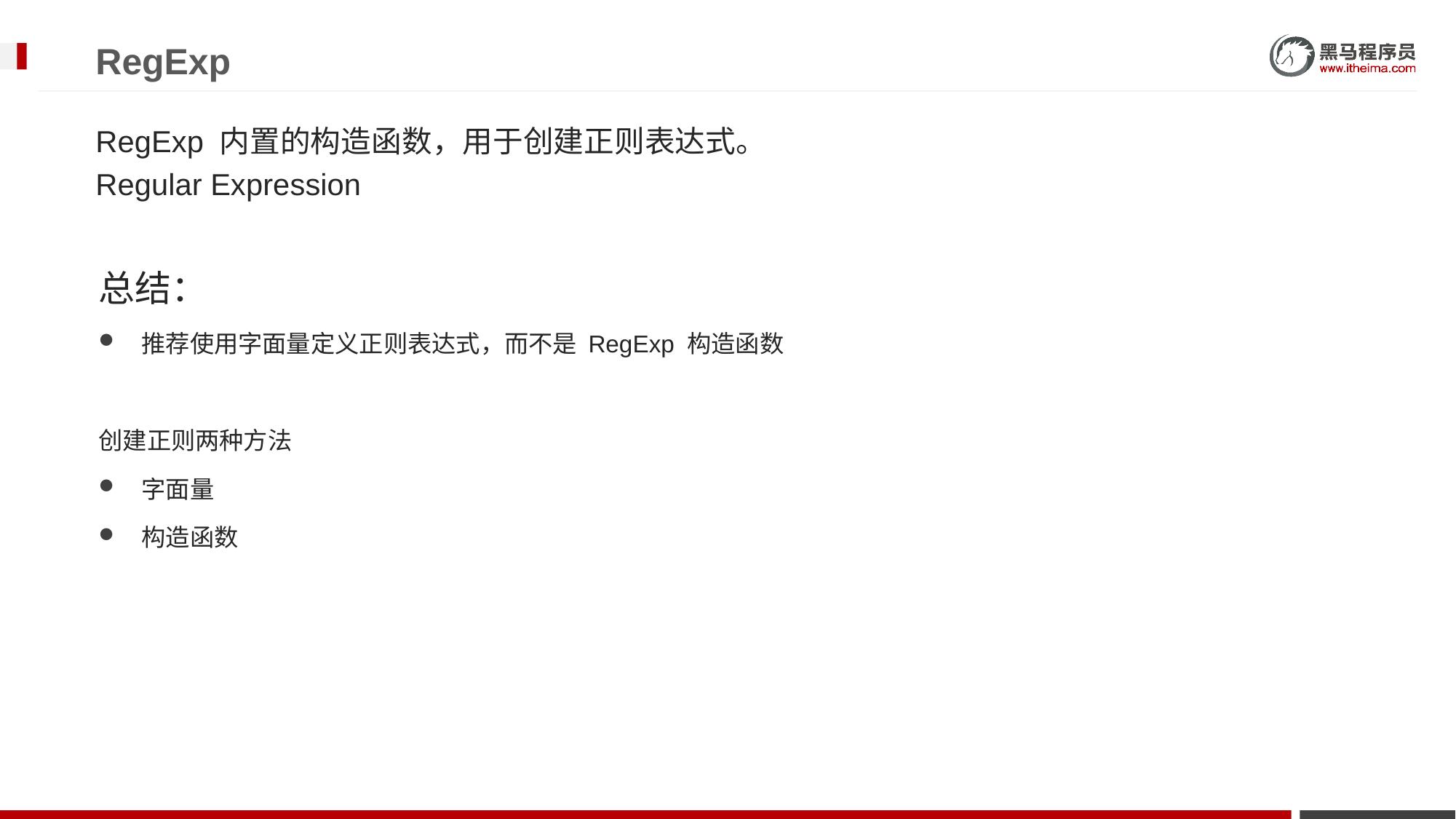

# RegExp
RegExp 内置的构造函数，用于创建正则表达式。
Regular Expression
总结：
推荐使用字面量定义正则表达式，而不是 RegExp 构造函数

创建正则两种方法
字面量
构造函数